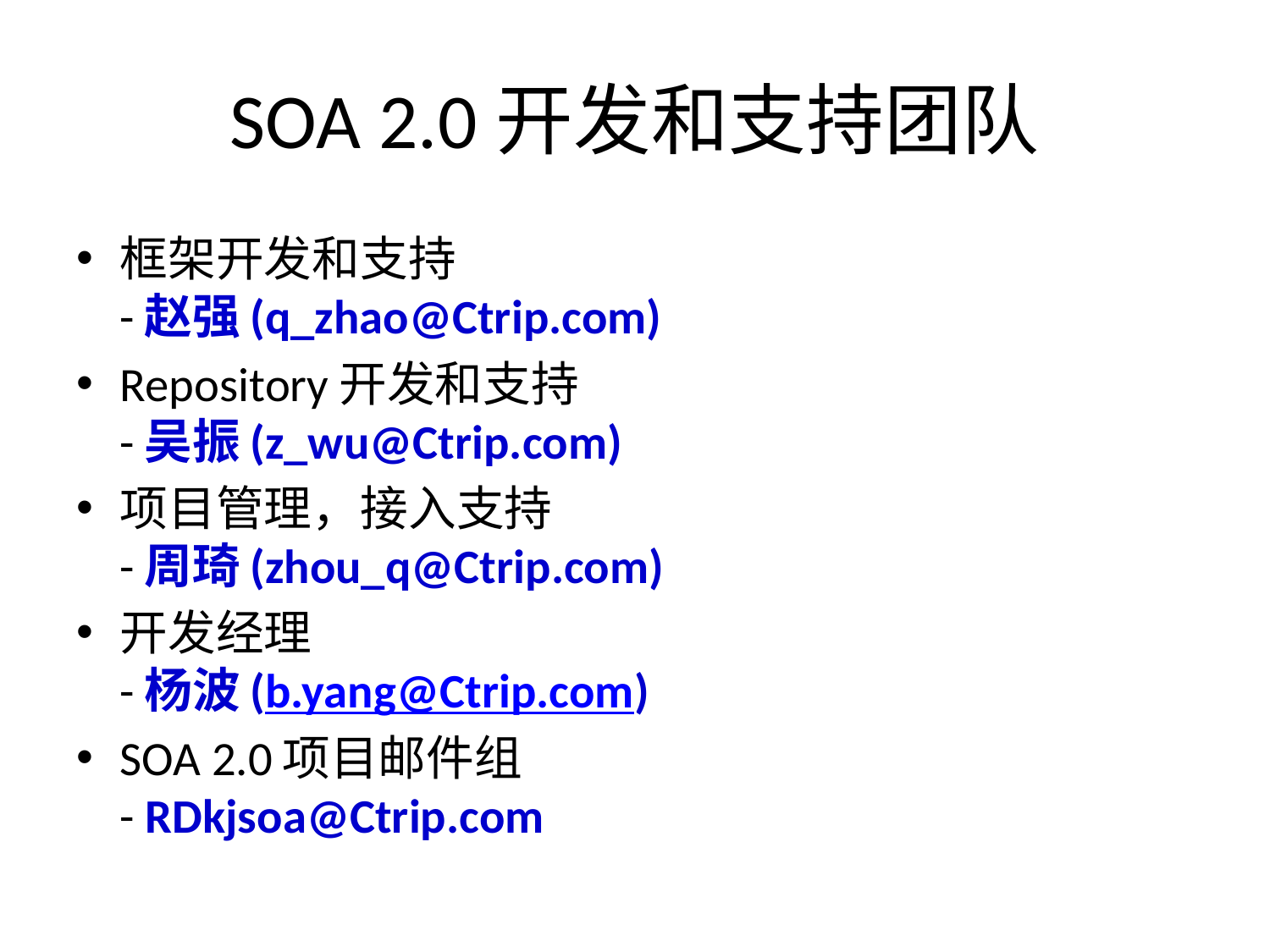

# SOA 2.0开发和支持团队
框架开发和支持
-赵强(q_zhao@Ctrip.com)
Repository开发和支持
-吴振(z_wu@Ctrip.com)
项目管理，接入支持
-周琦(zhou_q@Ctrip.com)
开发经理
-杨波(b.yang@Ctrip.com)
SOA 2.0项目邮件组
- RDkjsoa@Ctrip.com